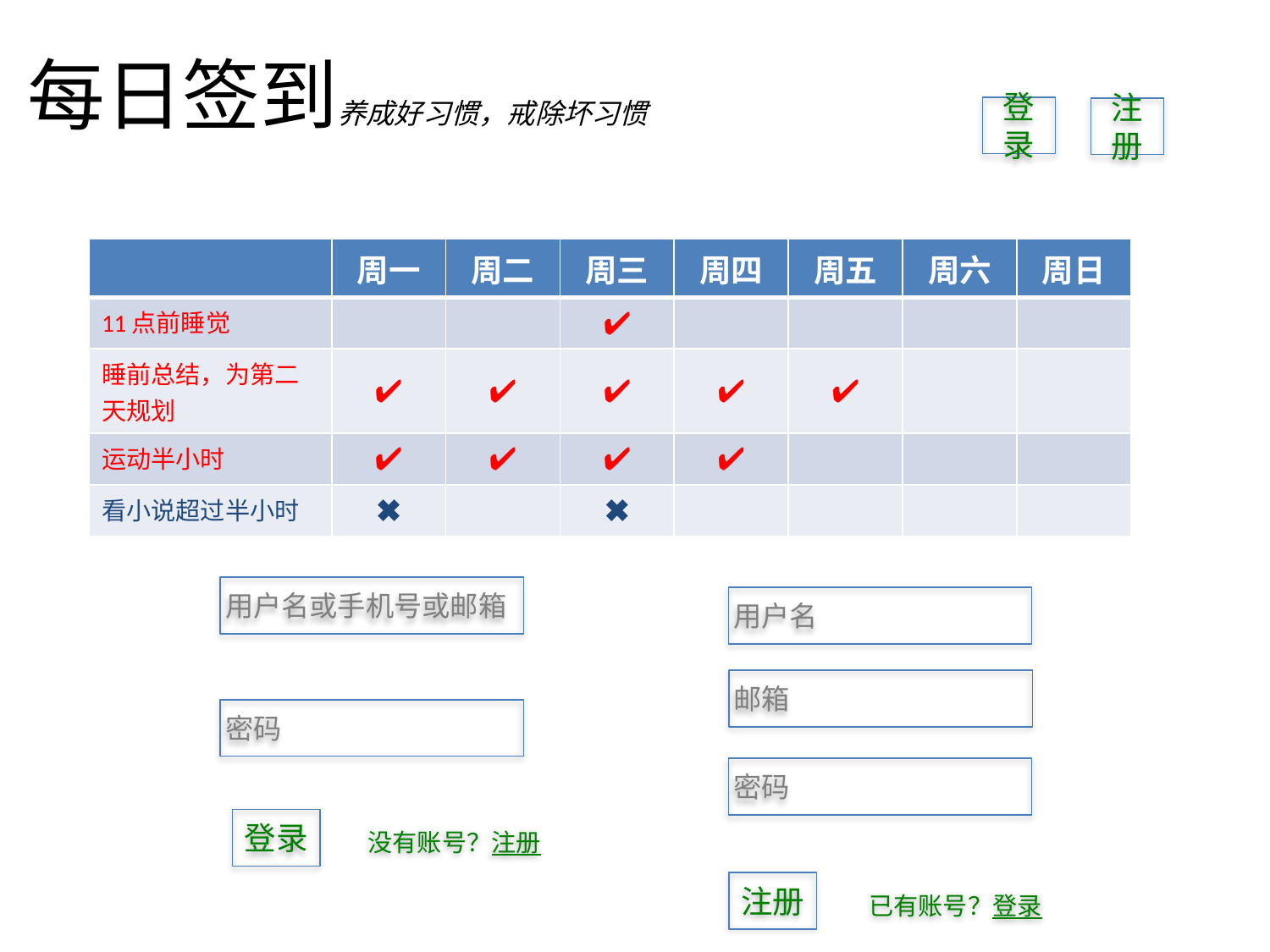

# 每日签到养成好习惯，戒除坏习惯
登录
注册
|  | 周一 | 周二 | 周三 | 周四 | 周五 | 周六 | 周日 |
| --- | --- | --- | --- | --- | --- | --- | --- |
| 11点前睡觉 |  |  | ✔ |  |  |  |  |
| 睡前总结，为第二天规划 | ✔ | ✔ | ✔ | ✔ | ✔ |  |  |
| 运动半小时 | ✔ | ✔ | ✔ | ✔ |  |  |  |
| 看小说超过半小时 | ✖ |  | ✖ |  |  |  |  |
用户名或手机号或邮箱
用户名
邮箱
密码
密码
登录
没有账号？注册
注册
已有账号？登录